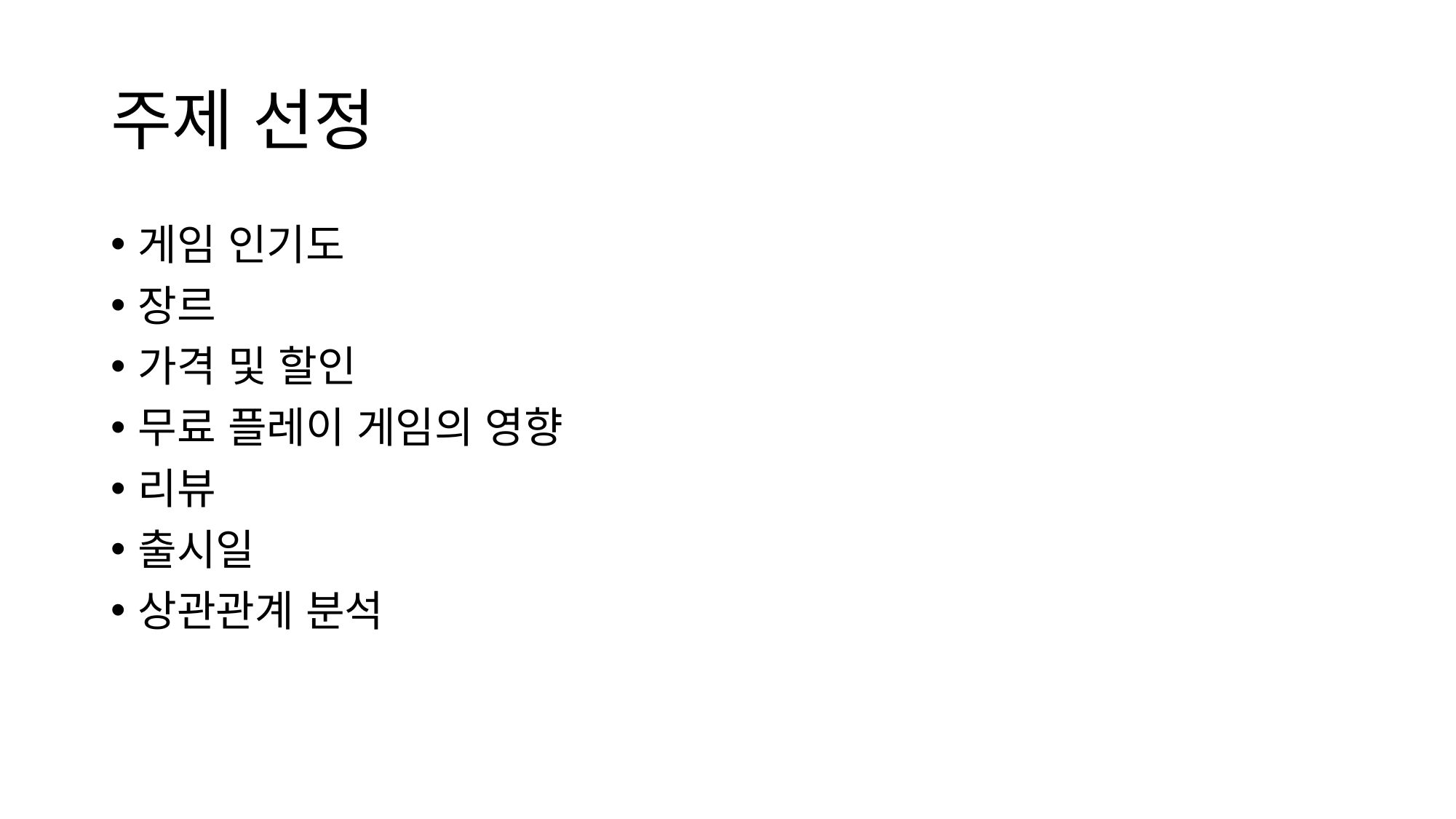

# 주제 선정
게임 인기도
장르
가격 및 할인
무료 플레이 게임의 영향
리뷰
출시일
상관관계 분석